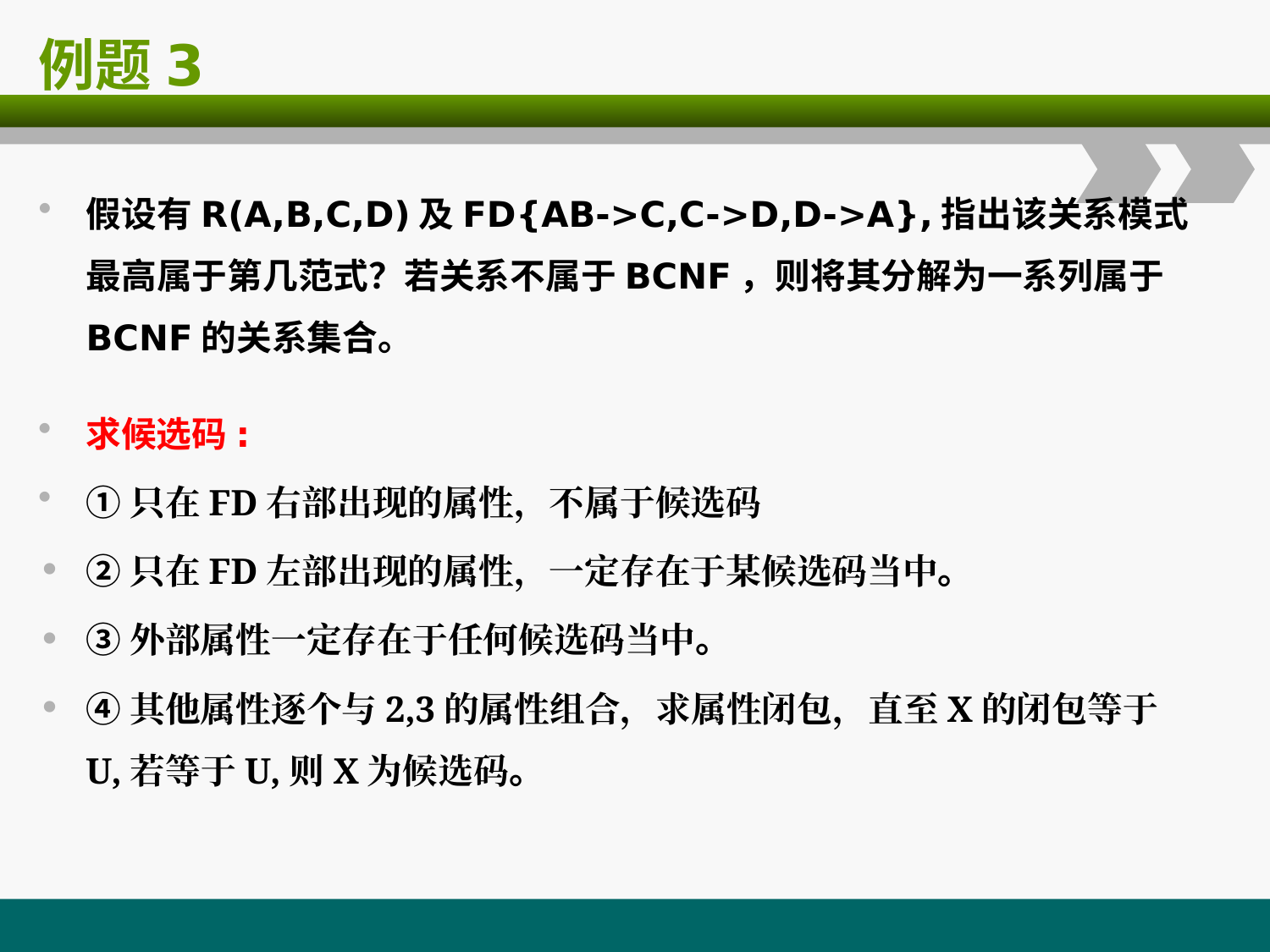

# 例题3
假设有R(A,B,C,D)及FD{AB->C,C->D,D->A},指出该关系模式最高属于第几范式？若关系不属于BCNF，则将其分解为一系列属于BCNF的关系集合。

求候选码:
①只在FD右部出现的属性，不属于候选码
②只在FD左部出现的属性，一定存在于某候选码当中。
③外部属性一定存在于任何候选码当中。
④其他属性逐个与2,3的属性组合，求属性闭包，直至X的闭包等于U,若等于U,则X为候选码。